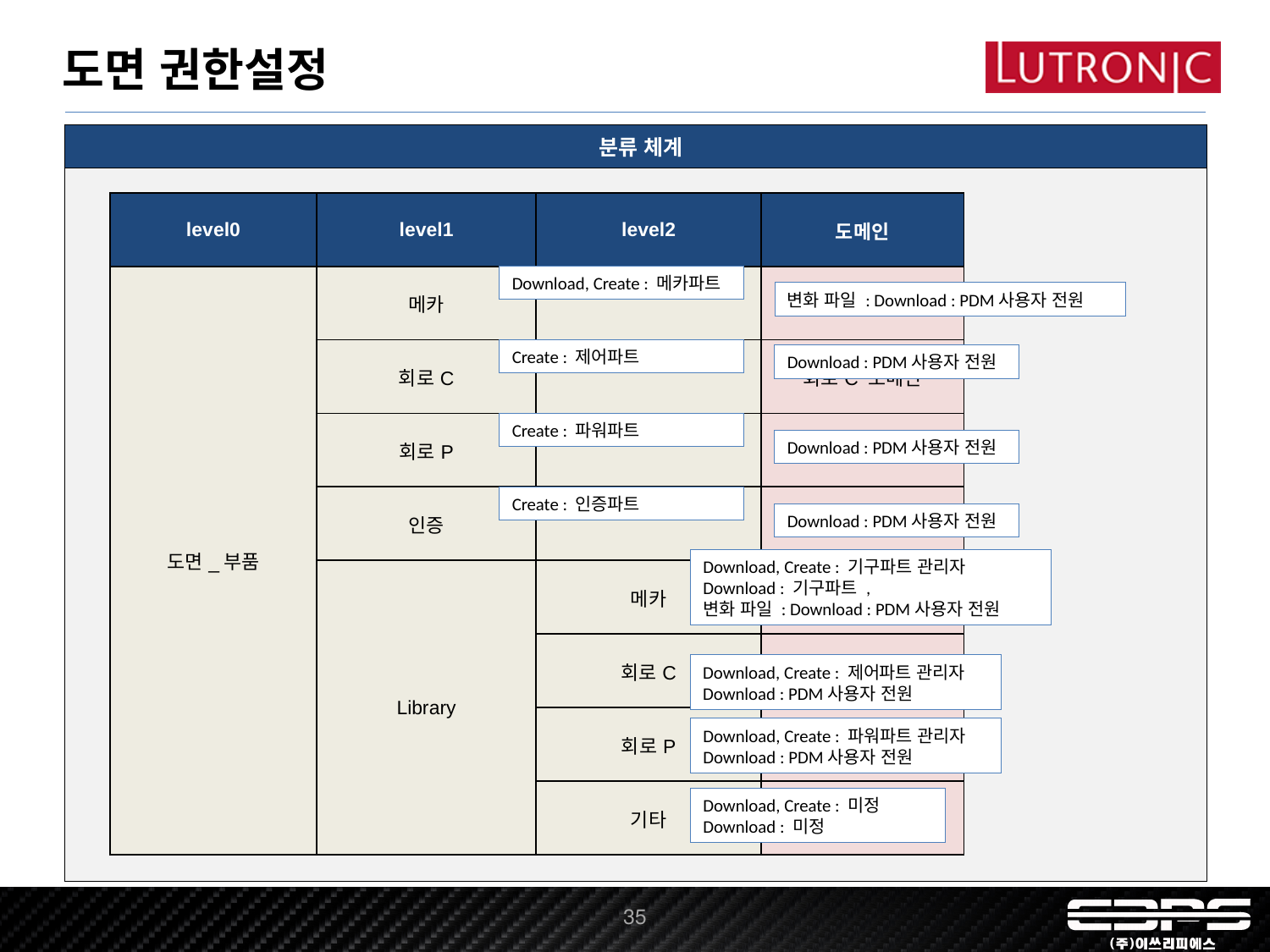

도면 권한설정
| 분류 체계 |
| --- |
|  |
| level0 | level1 | level2 | 도메인 |
| --- | --- | --- | --- |
| 도면\_부품 | 메카 |  | 메카 도메인 |
|  | 회로C |  | 회로C 도메인 |
|  | 회로P |  | 회로P 도메인 |
|  | 인증 |  | 인증 도메인 |
|  | Library | 메카 | Library 메카 |
|  |  | 회로C | Library 회로C |
|  |  | 회로P | Library 회로 P |
|  |  | 기타 | Library 기타 |
Download, Create : 메카파트
변화 파일 : Download : PDM사용자 전원
Create : 제어파트
Download : PDM사용자 전원
Create : 파워파트
Download : PDM사용자 전원
Create : 인증파트
Download : PDM사용자 전원
Download, Create : 기구파트 관리자
Download : 기구파트 ,
변화 파일 : Download : PDM사용자 전원
Download, Create : 제어파트 관리자
Download : PDM사용자 전원
Download, Create : 파워파트 관리자
Download : PDM사용자 전원
Download, Create : 미정
Download : 미정